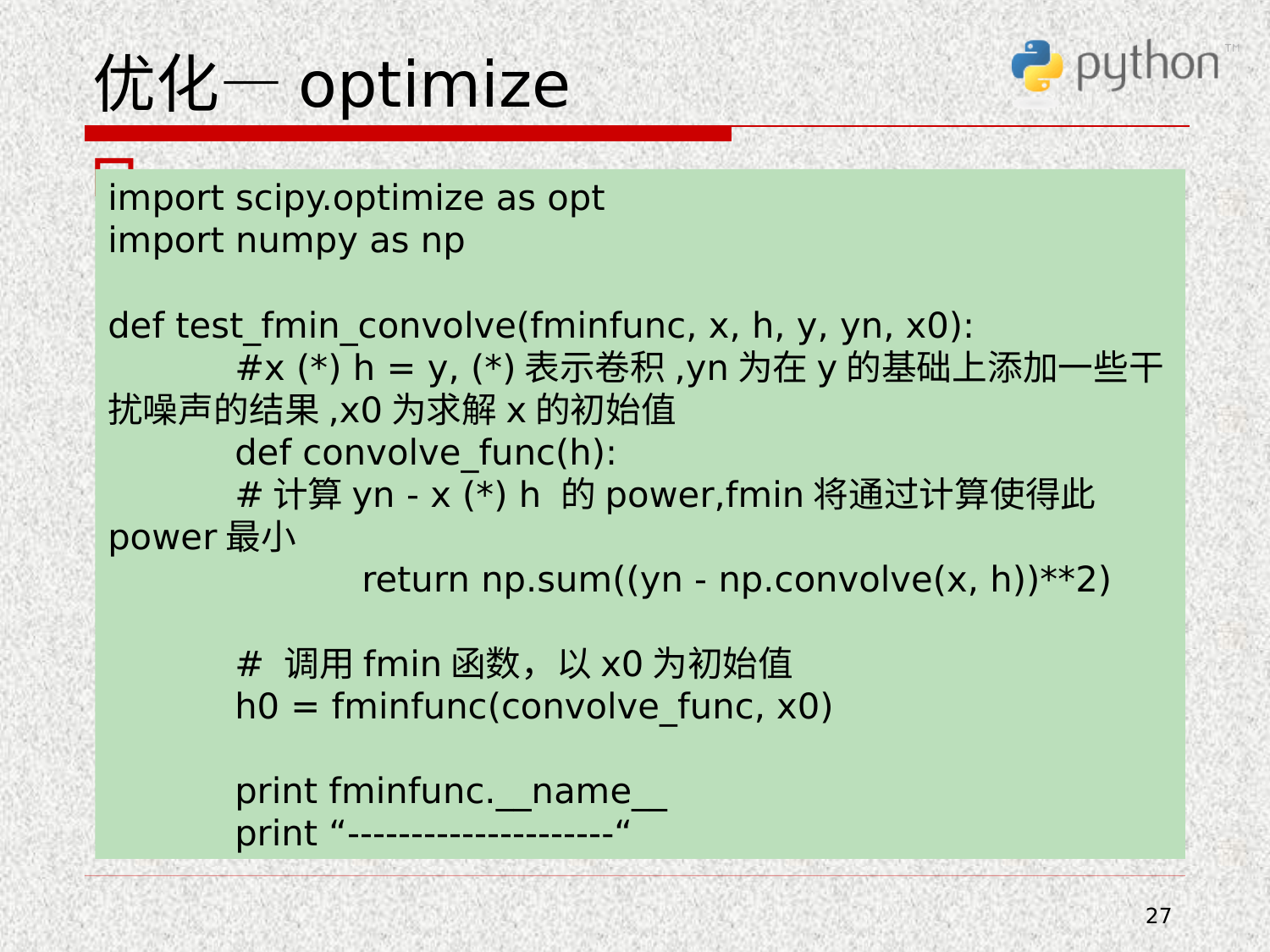

# 优化—optimize

import scipy.optimize as opt
import numpy as np
def test_fmin_convolve(fminfunc, x, h, y, yn, x0):
	#x (*) h = y, (*)表示卷积,yn为在y的基础上添加一些干扰噪声的结果,x0为求解x的初始值
	def convolve_func(h):
	#计算yn - x (*) h 的power,fmin将通过计算使得此power最小
		return np.sum((yn - np.convolve(x, h))**2)
	# 调用fmin函数，以x0为初始值
	h0 = fminfunc(convolve_func, x0)
	print fminfunc.__name__
	print “---------------------“
27